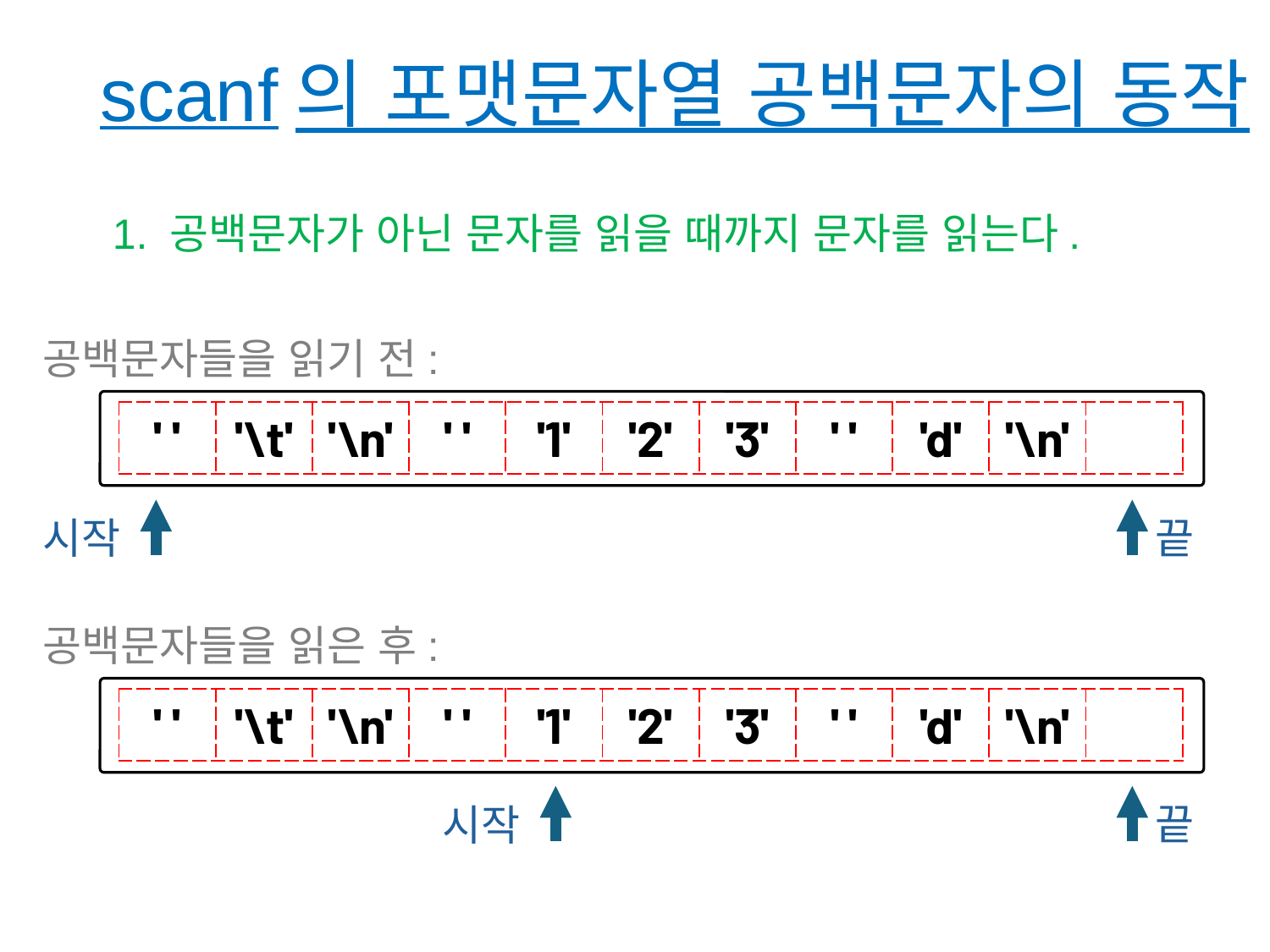

# scanf의 포맷문자열 공백문자의 동작
1. 공백문자가 아닌 문자를 읽을 때까지 문자를 읽는다.
공백문자들을 읽기 전:

| ' ' | '\t' | '\n' | ' ' | '1' | '2' | '3' | ' ' | 'd' | '\n' |  |
| --- | --- | --- | --- | --- | --- | --- | --- | --- | --- | --- |
끝
시작
공백문자들을 읽은 후:

| ' ' | '\t' | '\n' | ' ' | '1' | '2' | '3' | ' ' | 'd' | '\n' |  |
| --- | --- | --- | --- | --- | --- | --- | --- | --- | --- | --- |
끝
시작